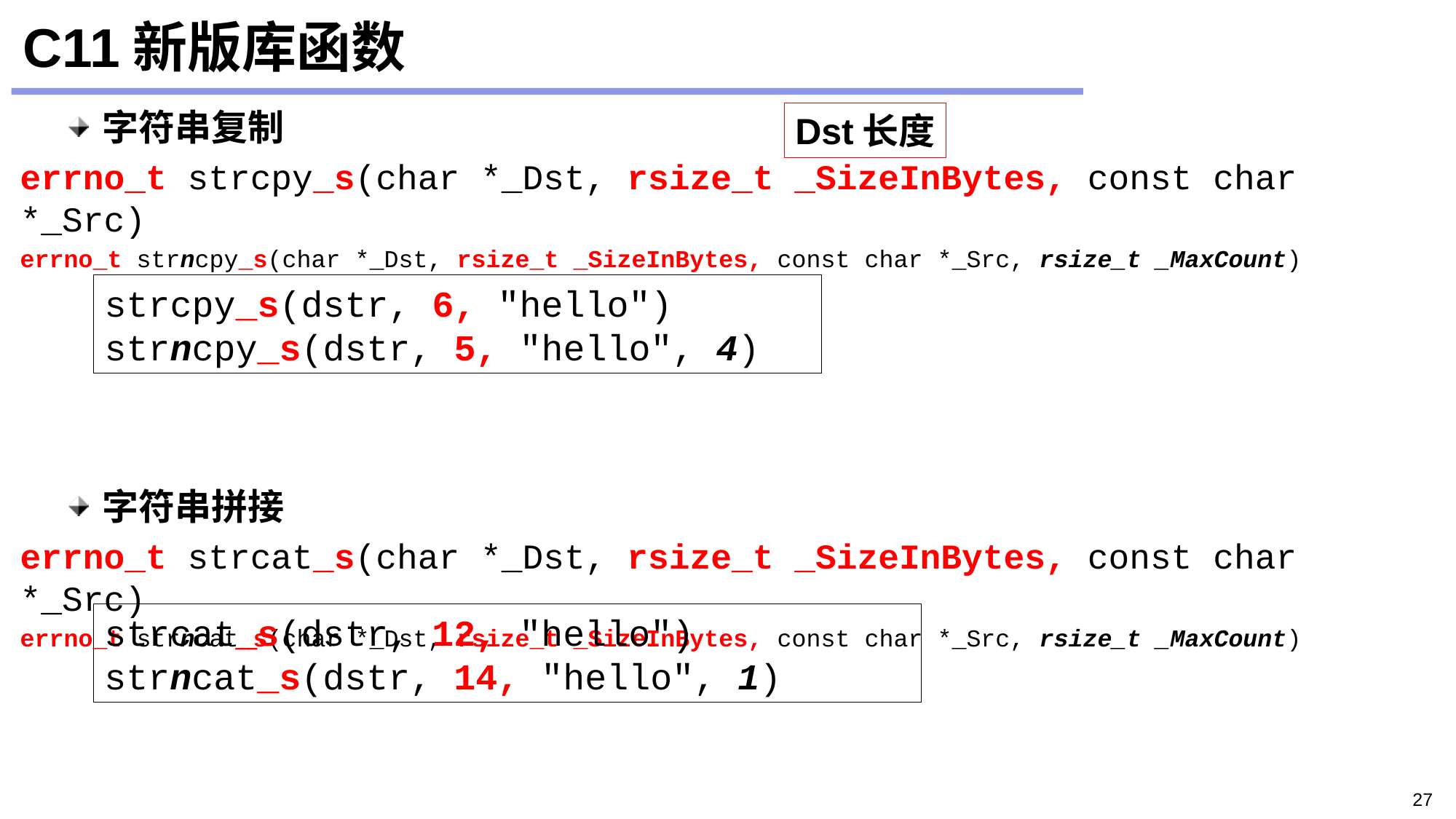

# C11新版库函数
字符串复制
errno_t strcpy_s(char *_Dst, rsize_t _SizeInBytes, const char *_Src)
errno_t strncpy_s(char *_Dst, rsize_t _SizeInBytes, const char *_Src, rsize_t _MaxCount)

字符串拼接
errno_t strcat_s(char *_Dst, rsize_t _SizeInBytes, const char *_Src)
errno_t strncat_s(char *_Dst, rsize_t _SizeInBytes, const char *_Src, rsize_t _MaxCount)

Dst长度
strcpy_s(dstr, 6, "hello")
strncpy_s(dstr, 5, "hello", 4)
strcat_s(dstr, 12, "hello")
strncat_s(dstr, 14, "hello", 1)
27